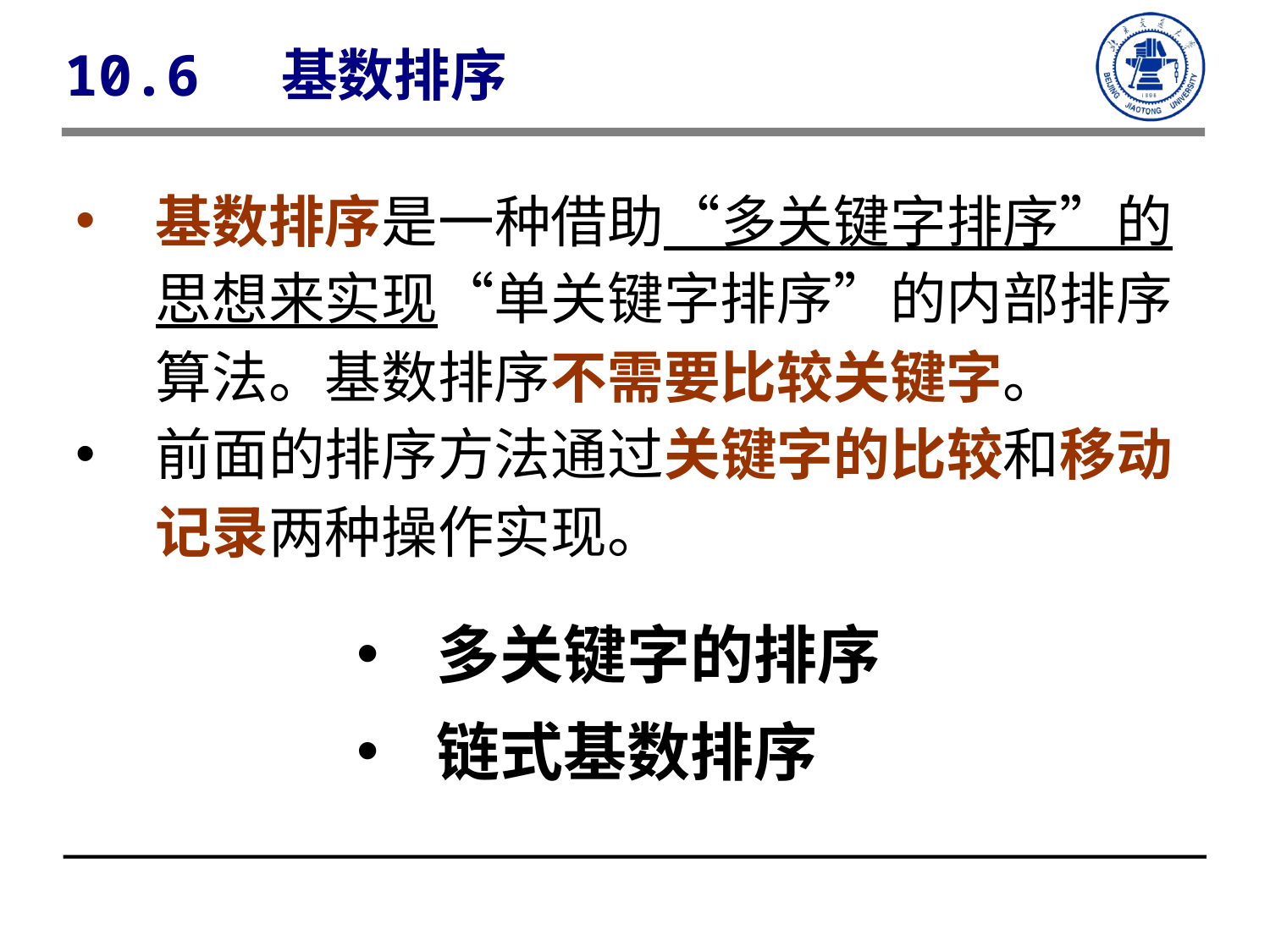

10.6  基数排序
基数排序是一种借助“多关键字排序”的思想来实现“单关键字排序”的内部排序算法。基数排序不需要比较关键字。
前面的排序方法通过关键字的比较和移动记录两种操作实现。
多关键字的排序
链式基数排序